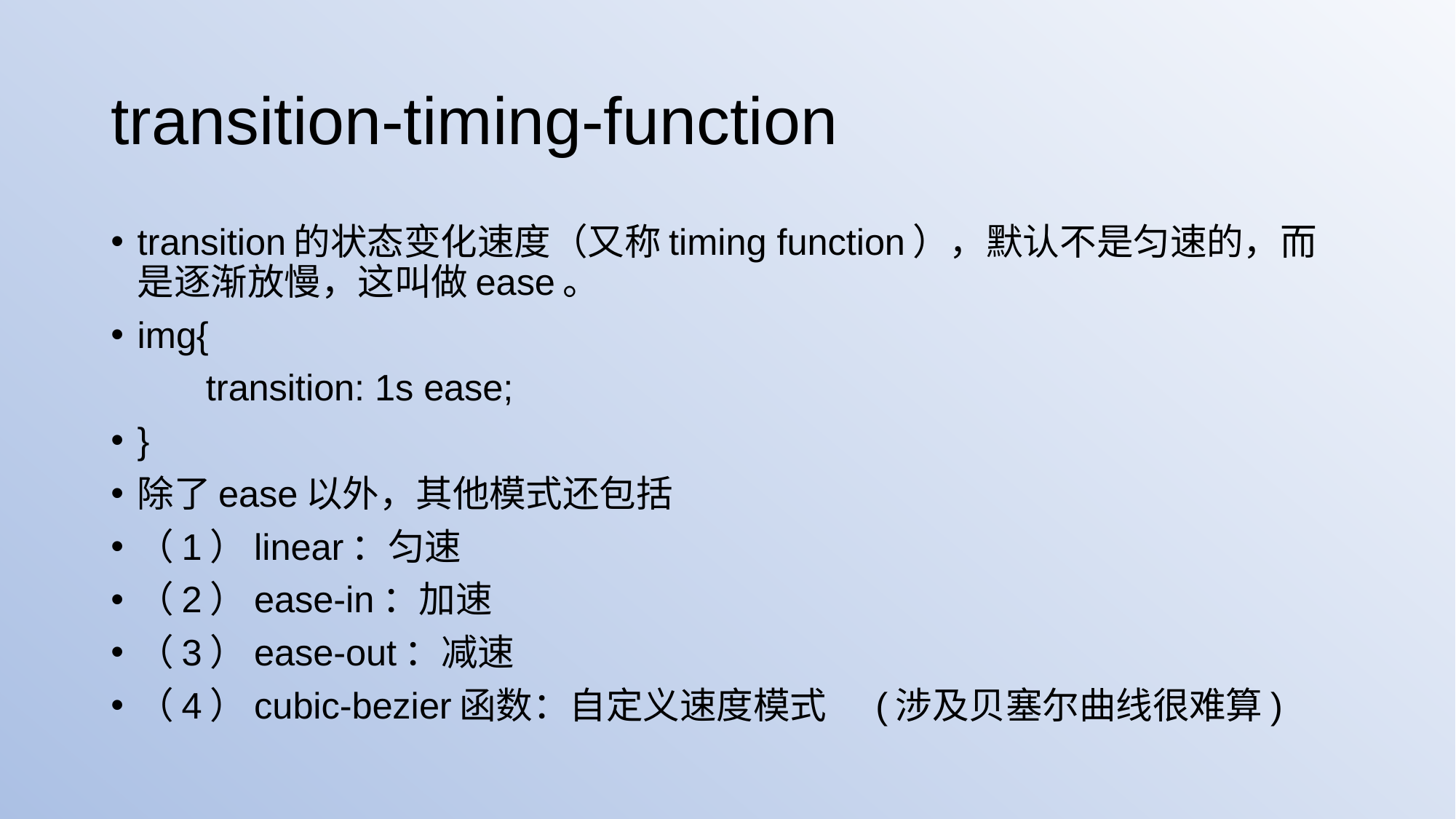

# transition-timing-function
transition的状态变化速度（又称timing function），默认不是匀速的，而是逐渐放慢，这叫做ease。
img{
	transition: 1s ease;
}
除了ease以外，其他模式还包括
（1）linear：匀速
（2）ease-in：加速
（3）ease-out：减速
（4）cubic-bezier函数：自定义速度模式     (涉及贝塞尔曲线很难算)